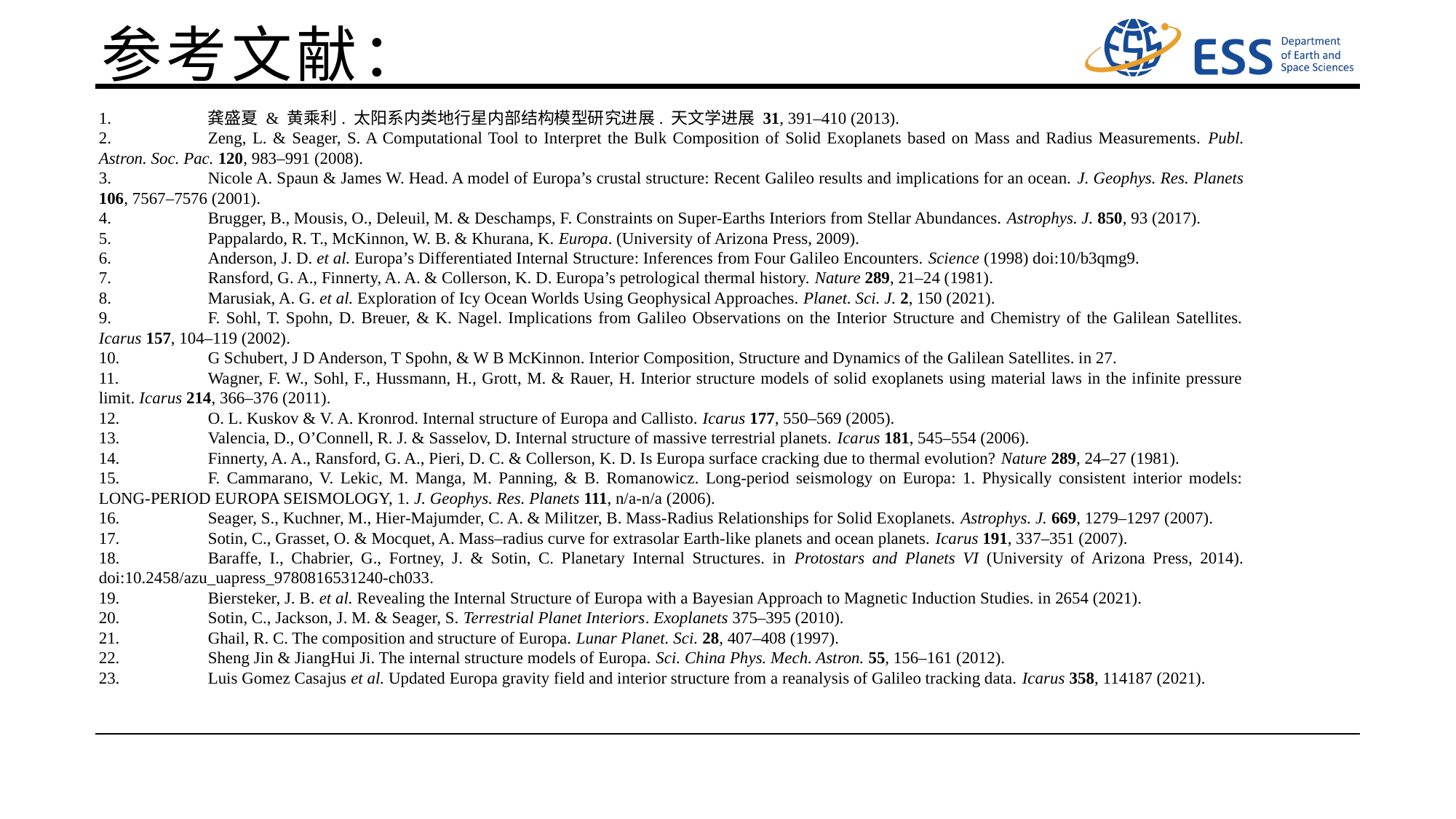

参考文献：
1.	龚盛夏 & 黄乘利. 太阳系内类地行星内部结构模型研究进展. 天文学进展 31, 391–410 (2013).
2.	Zeng, L. & Seager, S. A Computational Tool to Interpret the Bulk Composition of Solid Exoplanets based on Mass and Radius Measurements. Publ. Astron. Soc. Pac. 120, 983–991 (2008).
3.	Nicole A. Spaun & James W. Head. A model of Europa’s crustal structure: Recent Galileo results and implications for an ocean. J. Geophys. Res. Planets 106, 7567–7576 (2001).
4.	Brugger, B., Mousis, O., Deleuil, M. & Deschamps, F. Constraints on Super-Earths Interiors from Stellar Abundances. Astrophys. J. 850, 93 (2017).
5.	Pappalardo, R. T., McKinnon, W. B. & Khurana, K. Europa. (University of Arizona Press, 2009).
6.	Anderson, J. D. et al. Europa’s Differentiated Internal Structure: Inferences from Four Galileo Encounters. Science (1998) doi:10/b3qmg9.
7.	Ransford, G. A., Finnerty, A. A. & Collerson, K. D. Europa’s petrological thermal history. Nature 289, 21–24 (1981).
8.	Marusiak, A. G. et al. Exploration of Icy Ocean Worlds Using Geophysical Approaches. Planet. Sci. J. 2, 150 (2021).
9.	F. Sohl, T. Spohn, D. Breuer, & K. Nagel. Implications from Galileo Observations on the Interior Structure and Chemistry of the Galilean Satellites. Icarus 157, 104–119 (2002).
10.	G Schubert, J D Anderson, T Spohn, & W B McKinnon. Interior Composition, Structure and Dynamics of the Galilean Satellites. in 27.
11.	Wagner, F. W., Sohl, F., Hussmann, H., Grott, M. & Rauer, H. Interior structure models of solid exoplanets using material laws in the infinite pressure limit. Icarus 214, 366–376 (2011).
12.	O. L. Kuskov & V. A. Kronrod. Internal structure of Europa and Callisto. Icarus 177, 550–569 (2005).
13.	Valencia, D., O’Connell, R. J. & Sasselov, D. Internal structure of massive terrestrial planets. Icarus 181, 545–554 (2006).
14.	Finnerty, A. A., Ransford, G. A., Pieri, D. C. & Collerson, K. D. Is Europa surface cracking due to thermal evolution? Nature 289, 24–27 (1981).
15.	F. Cammarano, V. Lekic, M. Manga, M. Panning, & B. Romanowicz. Long-period seismology on Europa: 1. Physically consistent interior models: LONG-PERIOD EUROPA SEISMOLOGY, 1. J. Geophys. Res. Planets 111, n/a-n/a (2006).
16.	Seager, S., Kuchner, M., Hier‐Majumder, C. A. & Militzer, B. Mass‐Radius Relationships for Solid Exoplanets. Astrophys. J. 669, 1279–1297 (2007).
17.	Sotin, C., Grasset, O. & Mocquet, A. Mass–radius curve for extrasolar Earth-like planets and ocean planets. Icarus 191, 337–351 (2007).
18.	Baraffe, I., Chabrier, G., Fortney, J. & Sotin, C. Planetary Internal Structures. in Protostars and Planets VI (University of Arizona Press, 2014). doi:10.2458/azu_uapress_9780816531240-ch033.
19.	Biersteker, J. B. et al. Revealing the Internal Structure of Europa with a Bayesian Approach to Magnetic Induction Studies. in 2654 (2021).
20.	Sotin, C., Jackson, J. M. & Seager, S. Terrestrial Planet Interiors. Exoplanets 375–395 (2010).
21.	Ghail, R. C. The composition and structure of Europa. Lunar Planet. Sci. 28, 407–408 (1997).
22.	Sheng Jin & JiangHui Ji. The internal structure models of Europa. Sci. China Phys. Mech. Astron. 55, 156–161 (2012).
23.	Luis Gomez Casajus et al. Updated Europa gravity field and interior structure from a reanalysis of Galileo tracking data. Icarus 358, 114187 (2021).